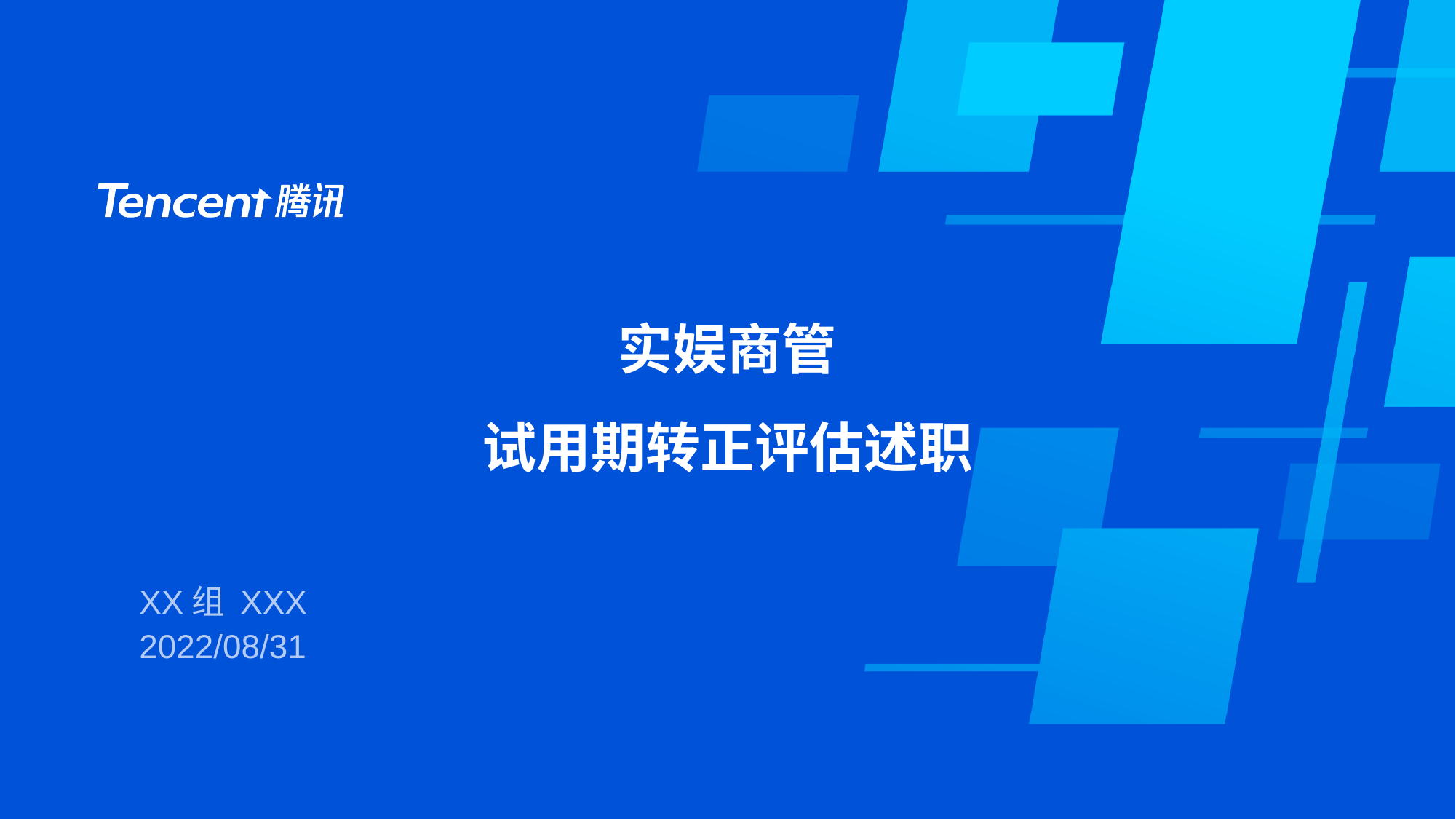

# 实娱商管 试用期转正评估述职
XX组 XXX
2022/08/31
1